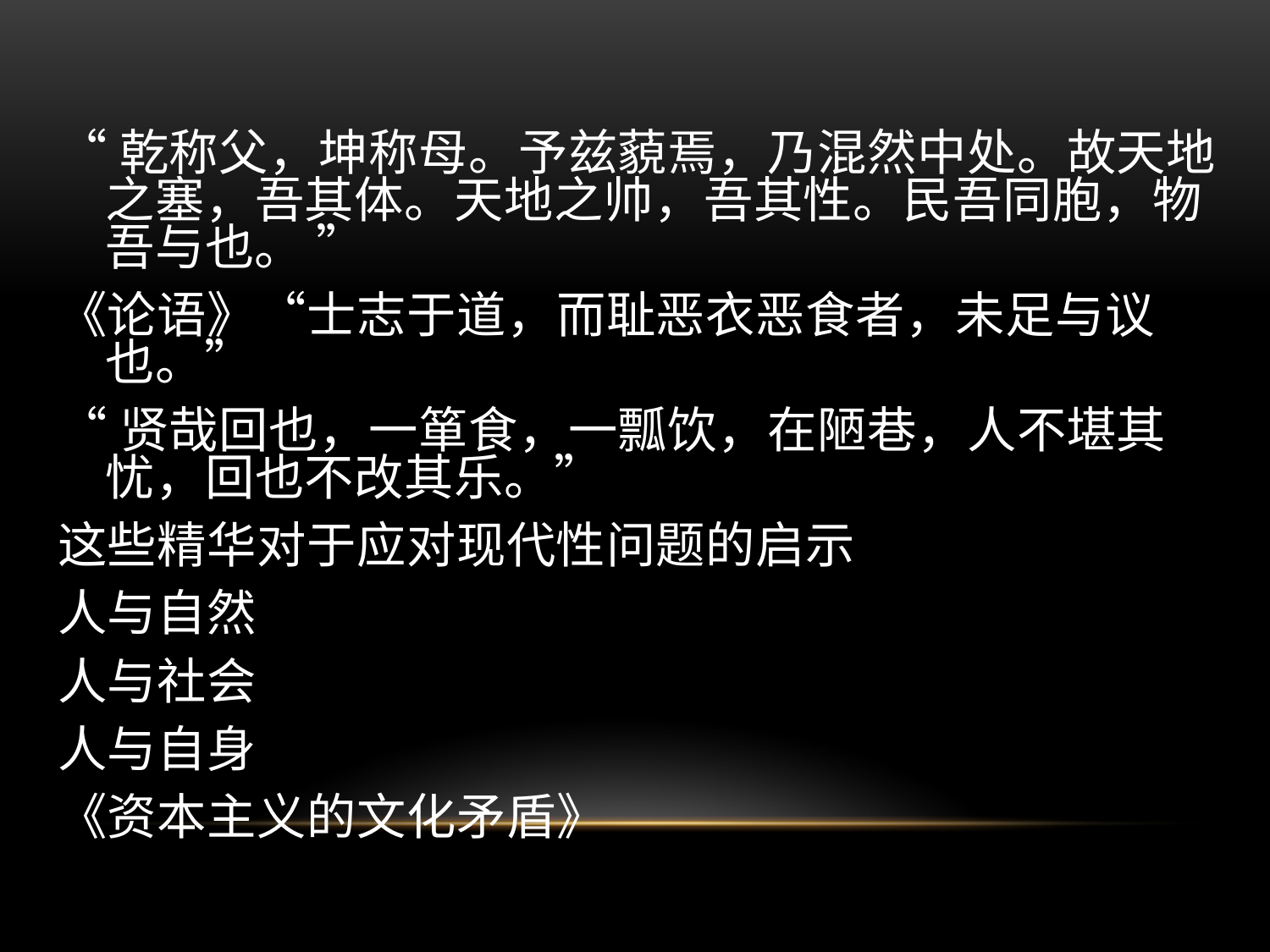

“乾称父，坤称母。予兹藐焉，乃混然中处。故天地之塞，吾其体。天地之帅，吾其性。民吾同胞，物吾与也。 ”
《论语》“士志于道，而耻恶衣恶食者，未足与议也。”
“贤哉回也，一箪食，一瓢饮，在陋巷，人不堪其忧，回也不改其乐。”
这些精华对于应对现代性问题的启示
人与自然
人与社会
人与自身
《资本主义的文化矛盾》